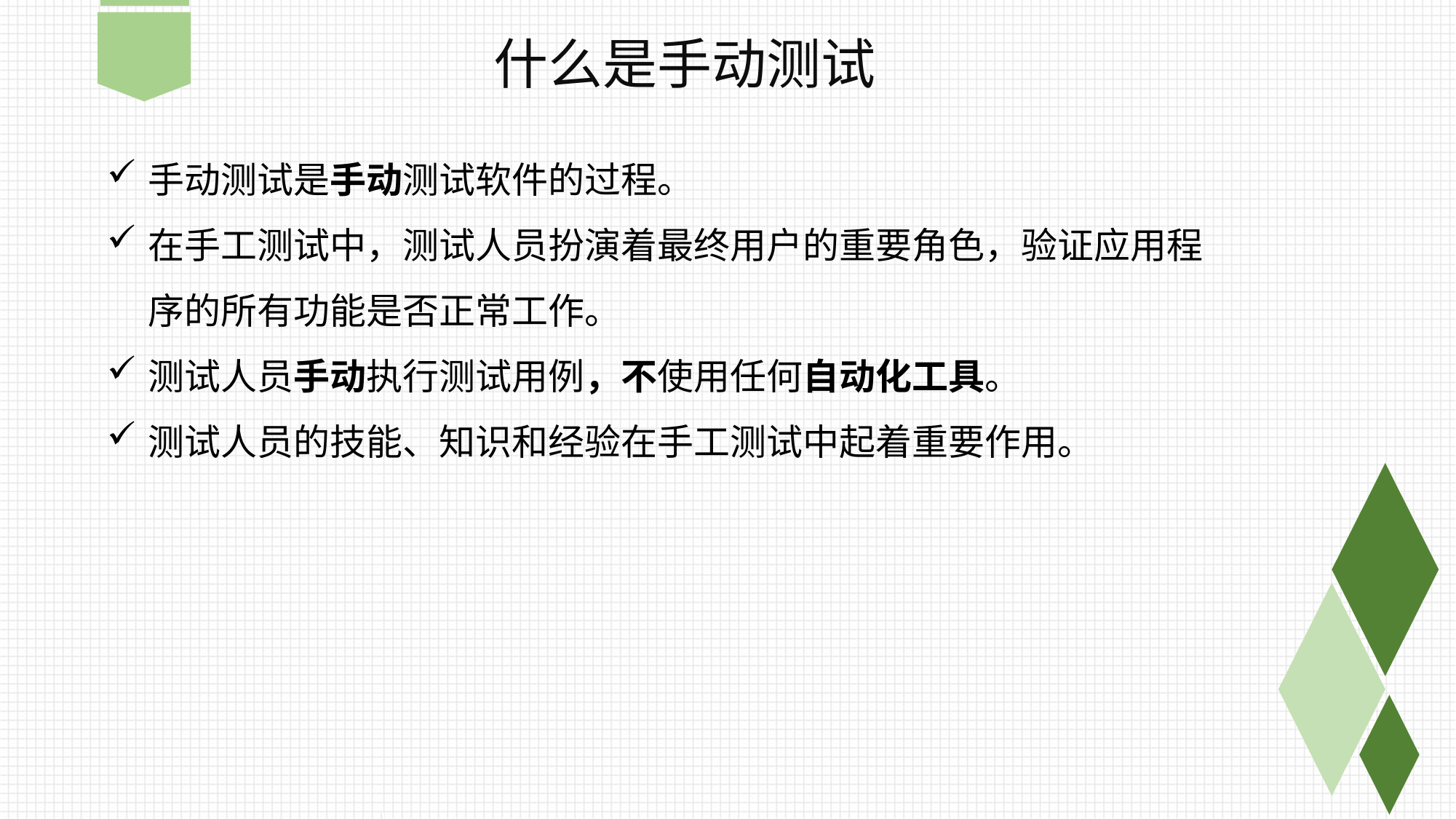

什么是手动测试
手动测试是手动测试软件的过程。
在手工测试中，测试人员扮演着最终用户的重要角色，验证应用程序的所有功能是否正常工作。
测试人员手动执行测试用例，不使用任何自动化工具。
测试人员的技能、知识和经验在手工测试中起着重要作用。

16